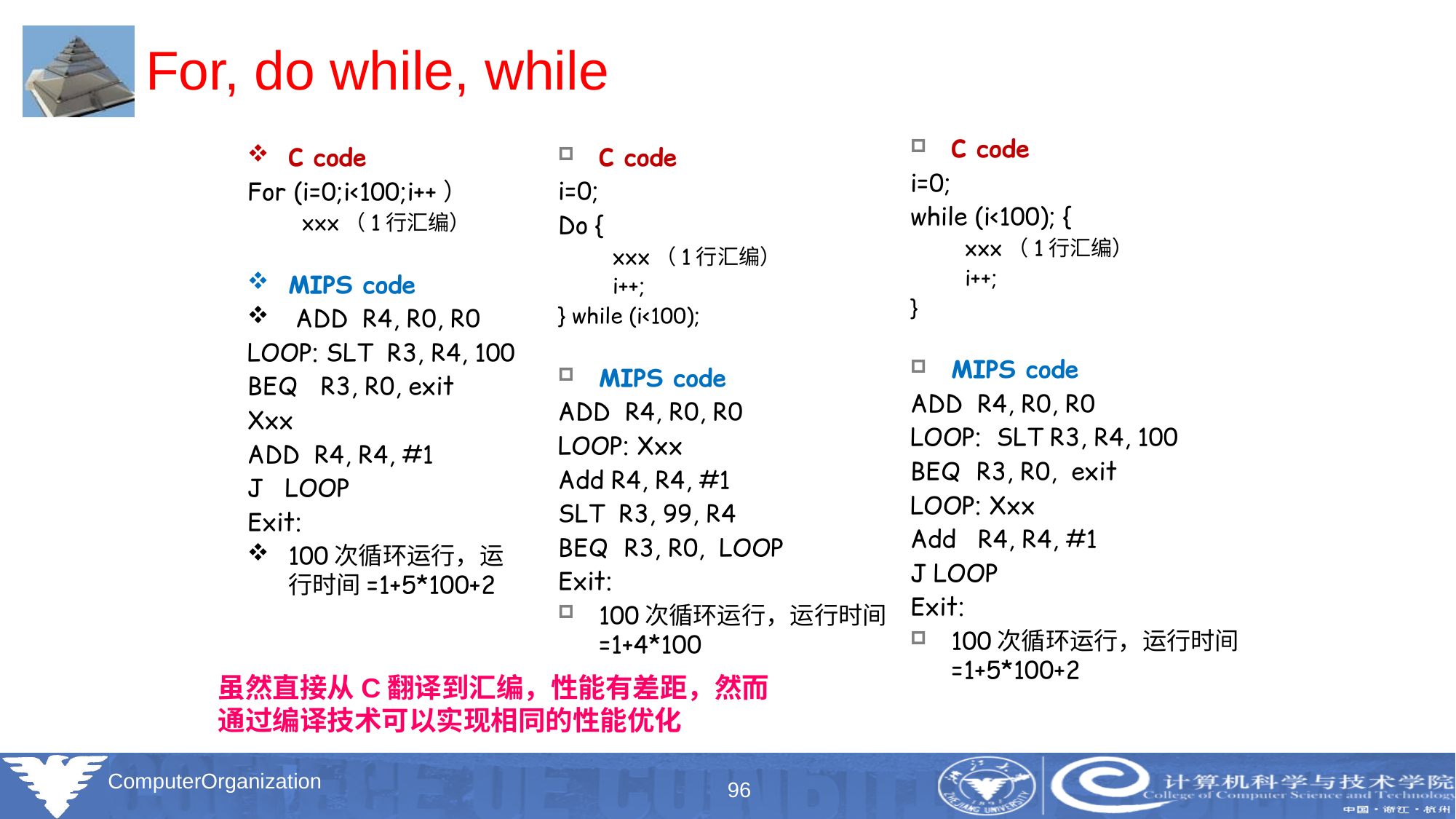

# For, do while, while
C code
i=0;
while (i<100); {
xxx（1行汇编）
i++;
}

MIPS code
ADD  R4, R0, R0
LOOP:  SLT R3, R4, 100
BEQ  R3, R0,  exit
LOOP: Xxx
Add   R4, R4, #1
J LOOP
Exit:
100次循环运行，运行时间=1+5*100+2

C code
For (i=0;i<100;i++）
xxx（1行汇编）

MIPS code
 ADD  R4, R0, R0
LOOP: SLT  R3, R4, 100
BEQ   R3, R0, exit
Xxx
ADD  R4, R4, #1
J   LOOP
Exit:
100次循环运行，运行时间=1+5*100+2

C code
i=0;
Do {
xxx（1行汇编）
i++;
} while (i<100);

MIPS code
ADD  R4, R0, R0
LOOP: Xxx
Add R4, R4, #1
SLT  R3, 99, R4
BEQ  R3, R0,  LOOP
Exit:
100次循环运行，运行时间=1+4*100

虽然直接从C翻译到汇编，性能有差距，然而通过编译技术可以实现相同的性能优化